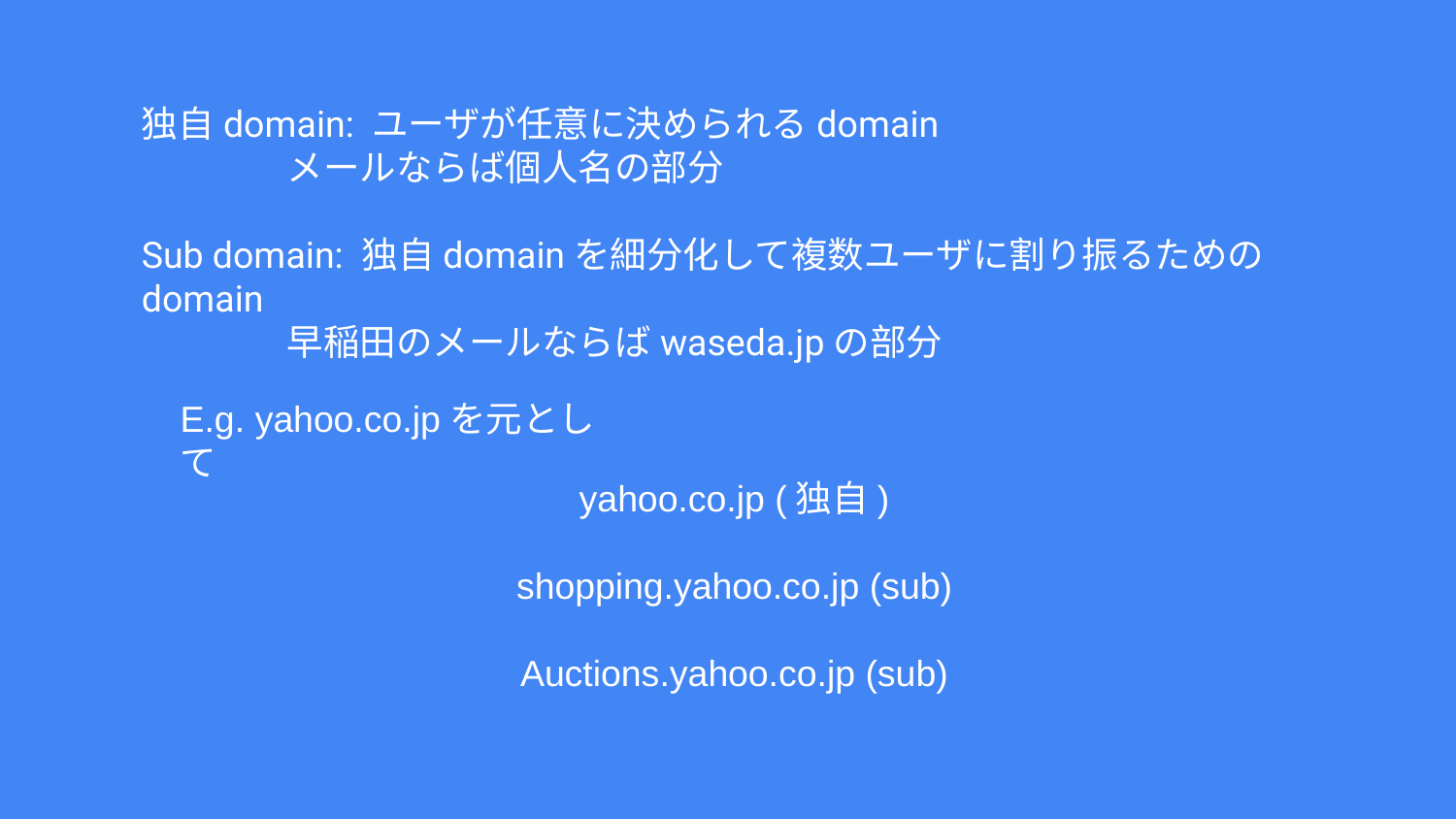

独自domain: ユーザが任意に決められるdomain
	メールならば個人名の部分

Sub domain: 独自domainを細分化して複数ユーザに割り振るためのdomain
	早稲田のメールならばwaseda.jpの部分
E.g. yahoo.co.jpを元として
yahoo.co.jp (独自)

shopping.yahoo.co.jp (sub)

Auctions.yahoo.co.jp (sub)